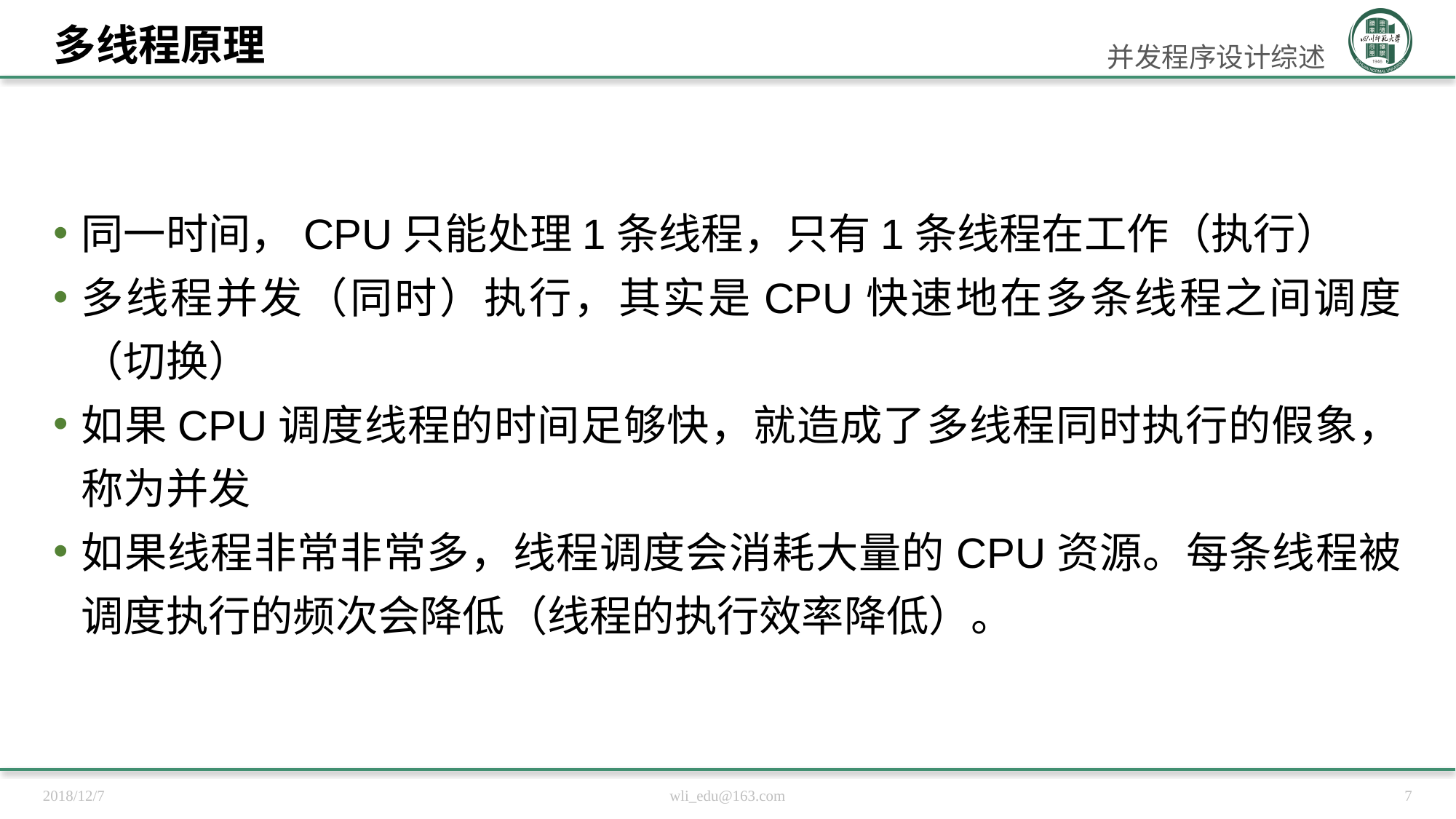

# 多线程原理
并发程序设计综述
同一时间，CPU只能处理1条线程，只有1条线程在工作（执行）
多线程并发（同时）执行，其实是CPU快速地在多条线程之间调度（切换）
如果CPU调度线程的时间足够快，就造成了多线程同时执行的假象，称为并发
如果线程非常非常多，线程调度会消耗大量的CPU资源。每条线程被调度执行的频次会降低（线程的执行效率降低）。
2018/12/7
wli_edu@163.com
7